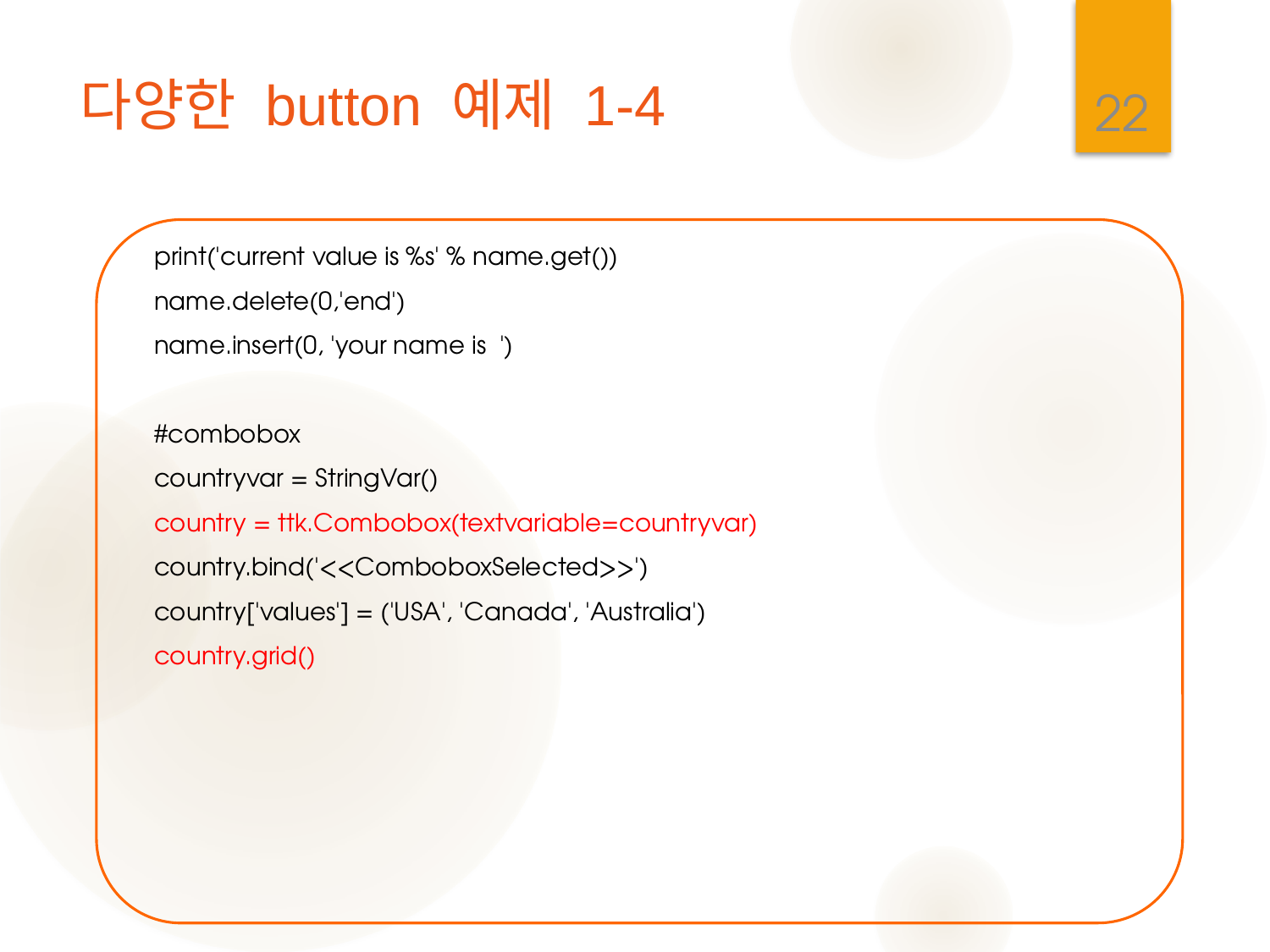

22
# 다양한 button 예제 1-4

print('current value is %s' % name.get())
name.delete(0,'end')
name.insert(0, 'your name is  ')

#combobox
countryvar = StringVar()
country = ttk.Combobox(textvariable=countryvar)
country.bind('<<ComboboxSelected>>')
country['values'] = ('USA', 'Canada', 'Australia')
country.grid()